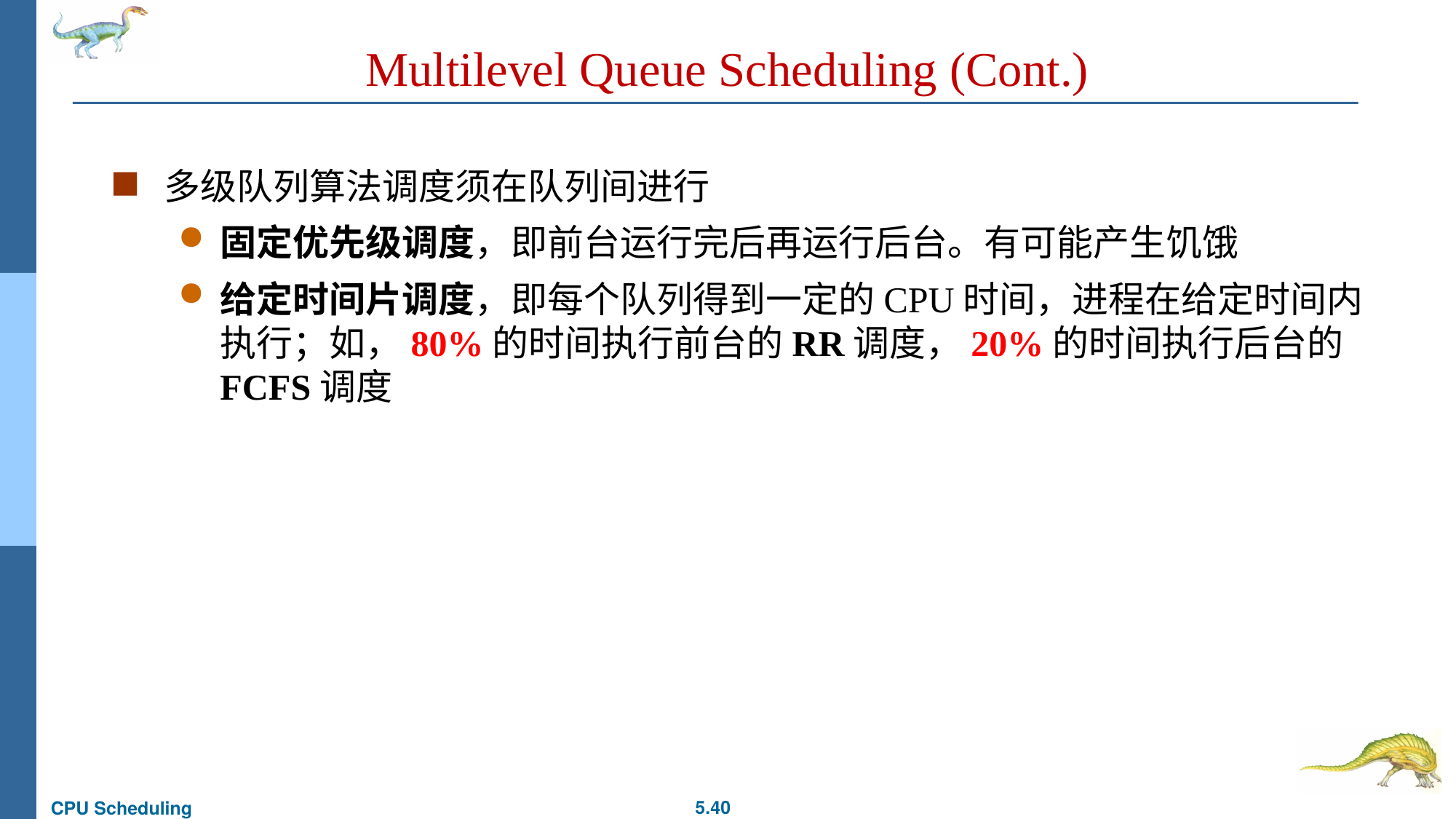

# Multilevel Queue Scheduling (Cont.)
多级队列算法调度须在队列间进行
固定优先级调度，即前台运行完后再运行后台。有可能产生饥饿
给定时间片调度，即每个队列得到一定的CPU时间，进程在给定时间内执行；如，80%的时间执行前台的RR调度，20%的时间执行后台的FCFS调度